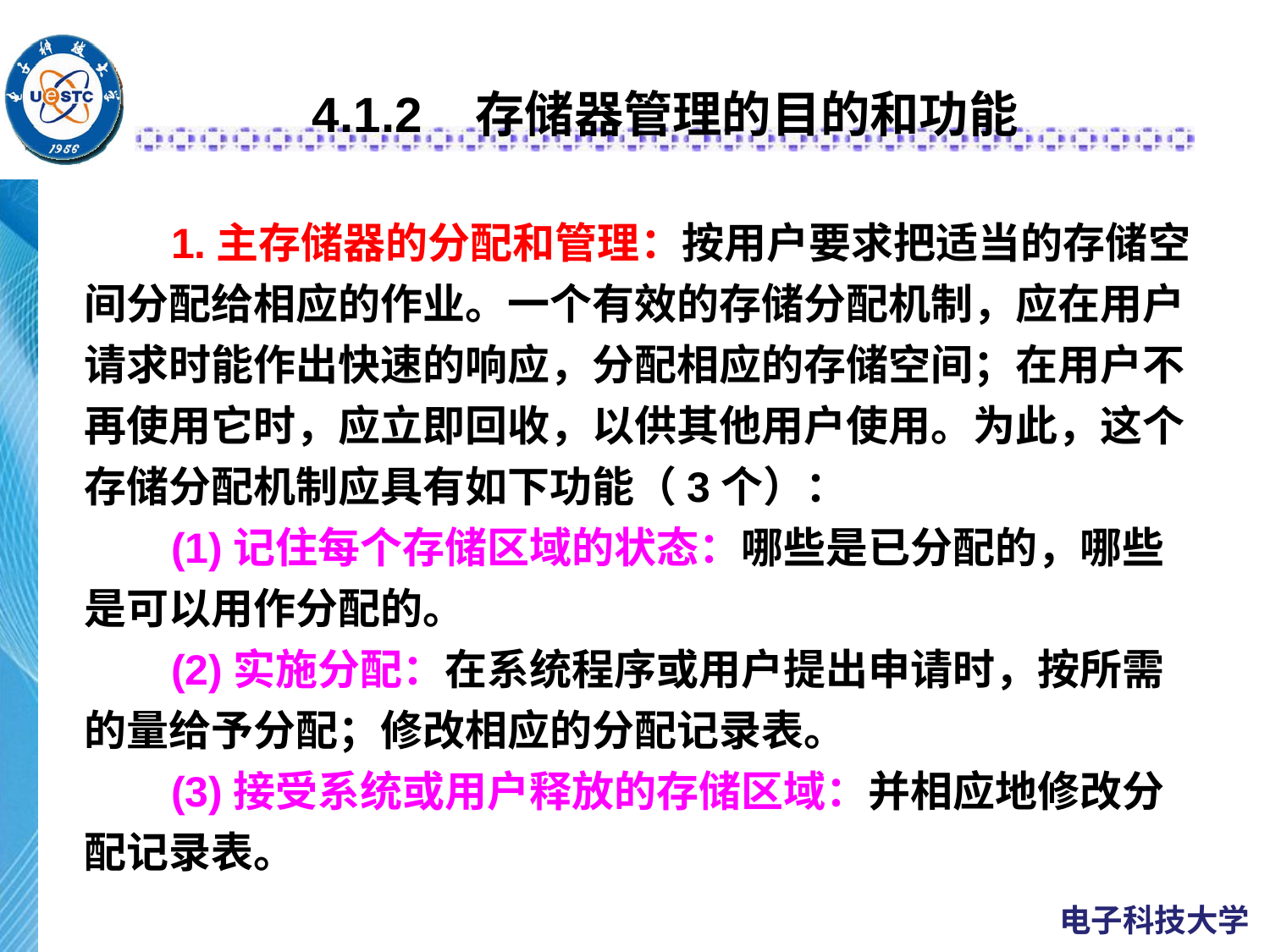

4.1.2   存储器管理的目的和功能
1.主存储器的分配和管理：按用户要求把适当的存储空间分配给相应的作业。一个有效的存储分配机制，应在用户请求时能作出快速的响应，分配相应的存储空间；在用户不再使用它时，应立即回收，以供其他用户使用。为此，这个存储分配机制应具有如下功能（3个）：
(1)记住每个存储区域的状态：哪些是已分配的，哪些是可以用作分配的。
(2)实施分配：在系统程序或用户提出申请时，按所需的量给予分配；修改相应的分配记录表。
(3)接受系统或用户释放的存储区域：并相应地修改分配记录表。